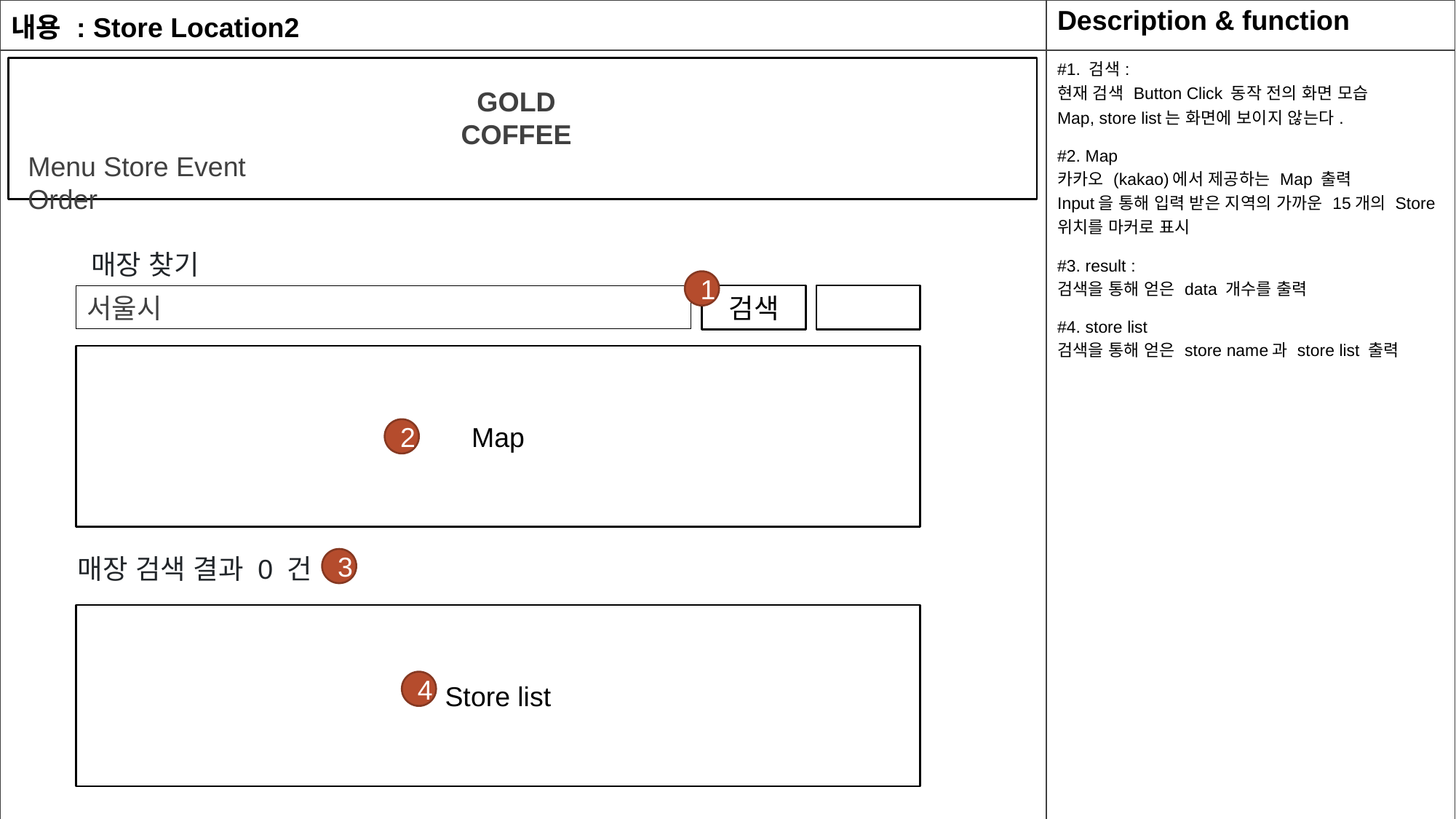

| 내용 : Store Location2 | Description & function |
| --- | --- |
|  | #1. 검색: 현재 검색 Button Click 동작 전의 화면 모습 Map, store list는 화면에 보이지 않는다. #2. Map 카카오 (kakao)에서 제공하는 Map 출력 Input을 통해 입력 받은 지역의 가까운 15개의 Store 위치를 마커로 표시 #3. result : 검색을 통해 얻은 data 개수를 출력 #4. store list 검색을 통해 얻은 store name과 store list 출력 |

GOLD
COFFEE
Menu Store Event Order
매장 찾기

1
서울시
검색

Map
2
매장 검색 결과 0 건
3
Store list
4